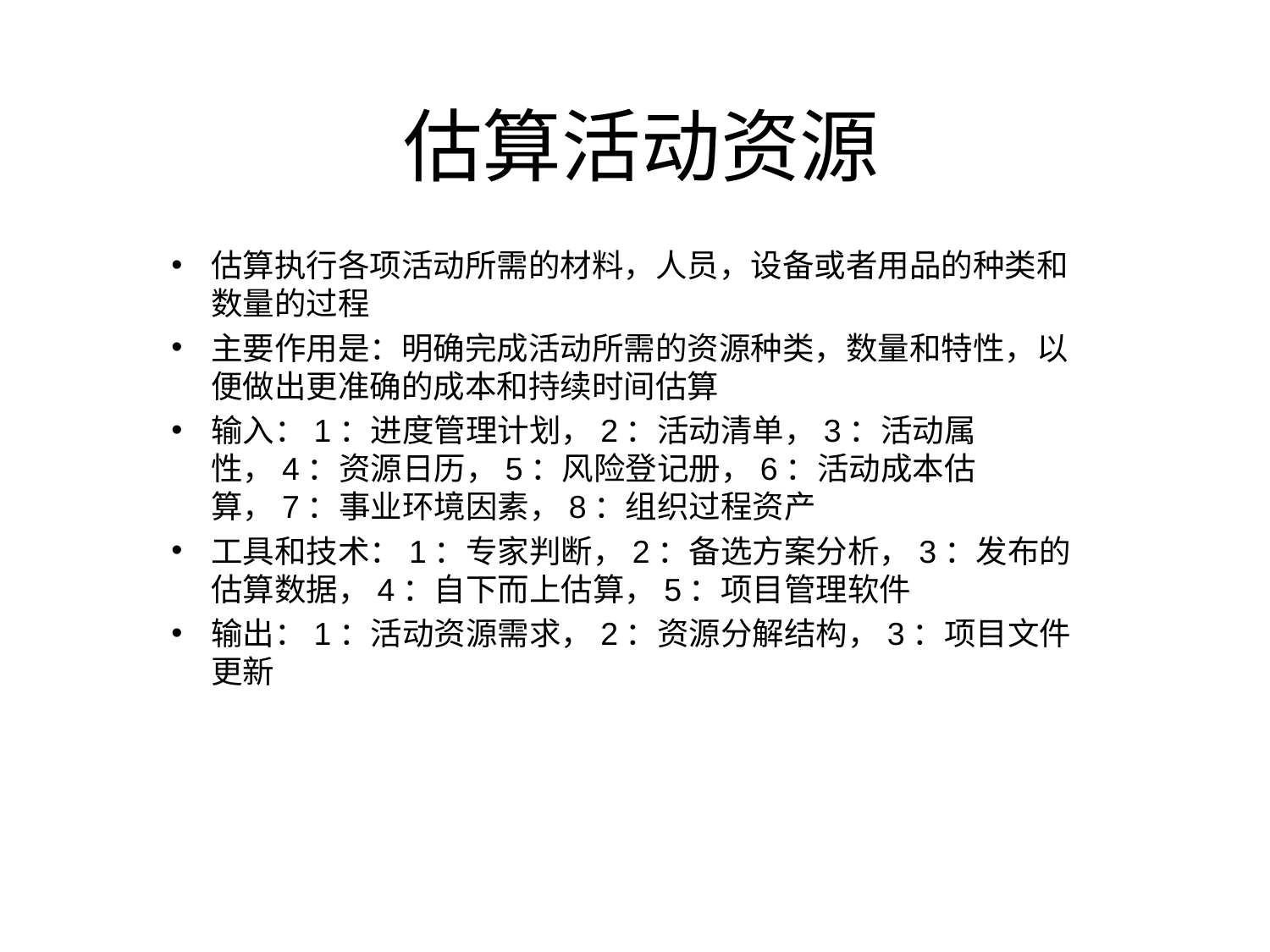

# 估算活动资源
估算执行各项活动所需的材料，人员，设备或者用品的种类和数量的过程
主要作用是：明确完成活动所需的资源种类，数量和特性，以便做出更准确的成本和持续时间估算
输入：1：进度管理计划，2：活动清单，3：活动属性，4：资源日历，5：风险登记册，6：活动成本估算，7：事业环境因素，8：组织过程资产
工具和技术：1：专家判断，2：备选方案分析，3：发布的估算数据，4：自下而上估算，5：项目管理软件
输出：1：活动资源需求，2：资源分解结构，3：项目文件更新